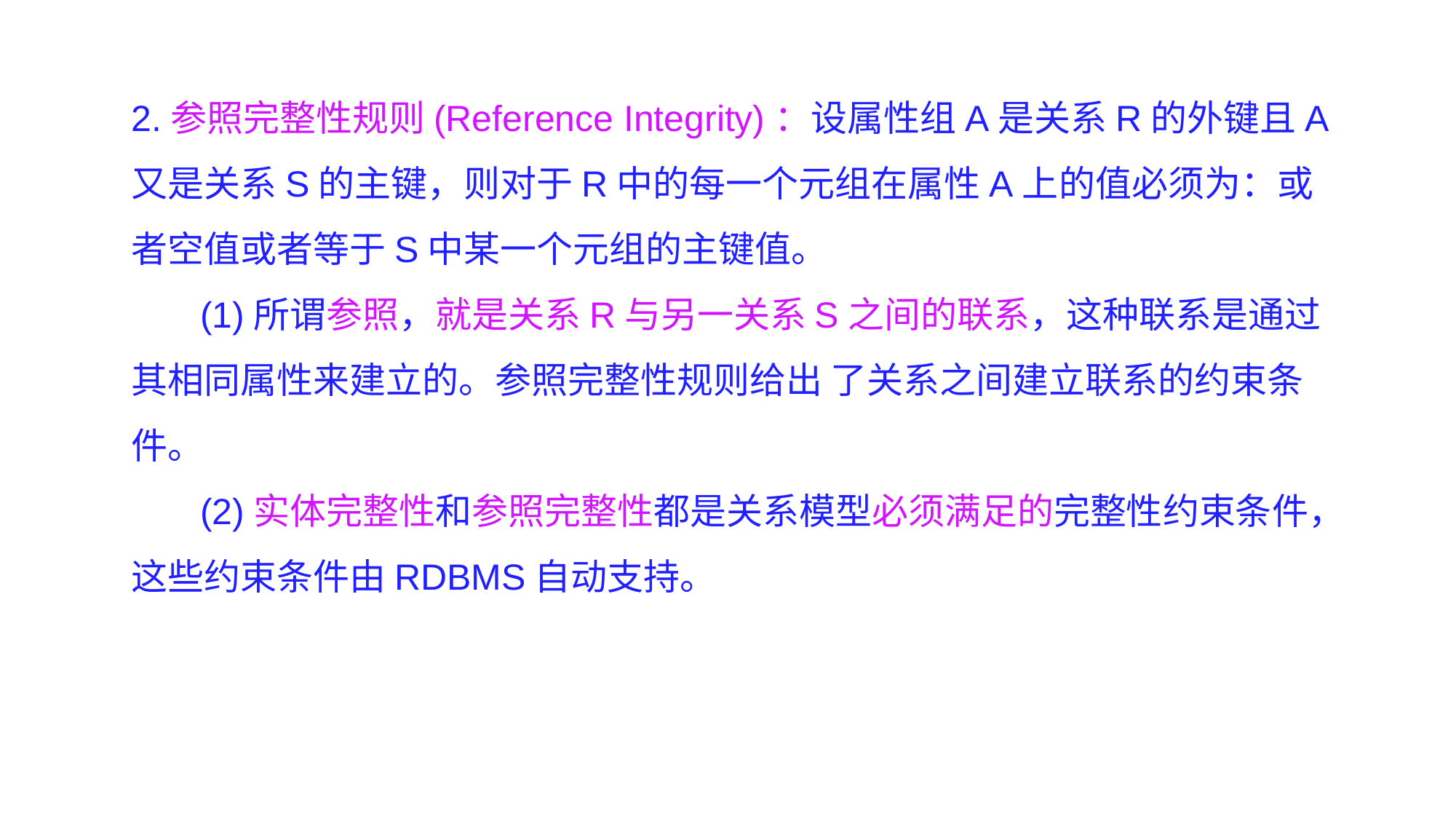

2.参照完整性规则(Reference Integrity)：设属性组A是关系R的外键且A又是关系S的主键，则对于R中的每一个元组在属性A上的值必须为：或者空值或者等于S中某一个元组的主键值。
(1)所谓参照，就是关系R与另一关系S之间的联系，这种联系是通过其相同属性来建立的。参照完整性规则给出 了关系之间建立联系的约束条件。
(2)实体完整性和参照完整性都是关系模型必须满足的完整性约束条件，这些约束条件由RDBMS自动支持。